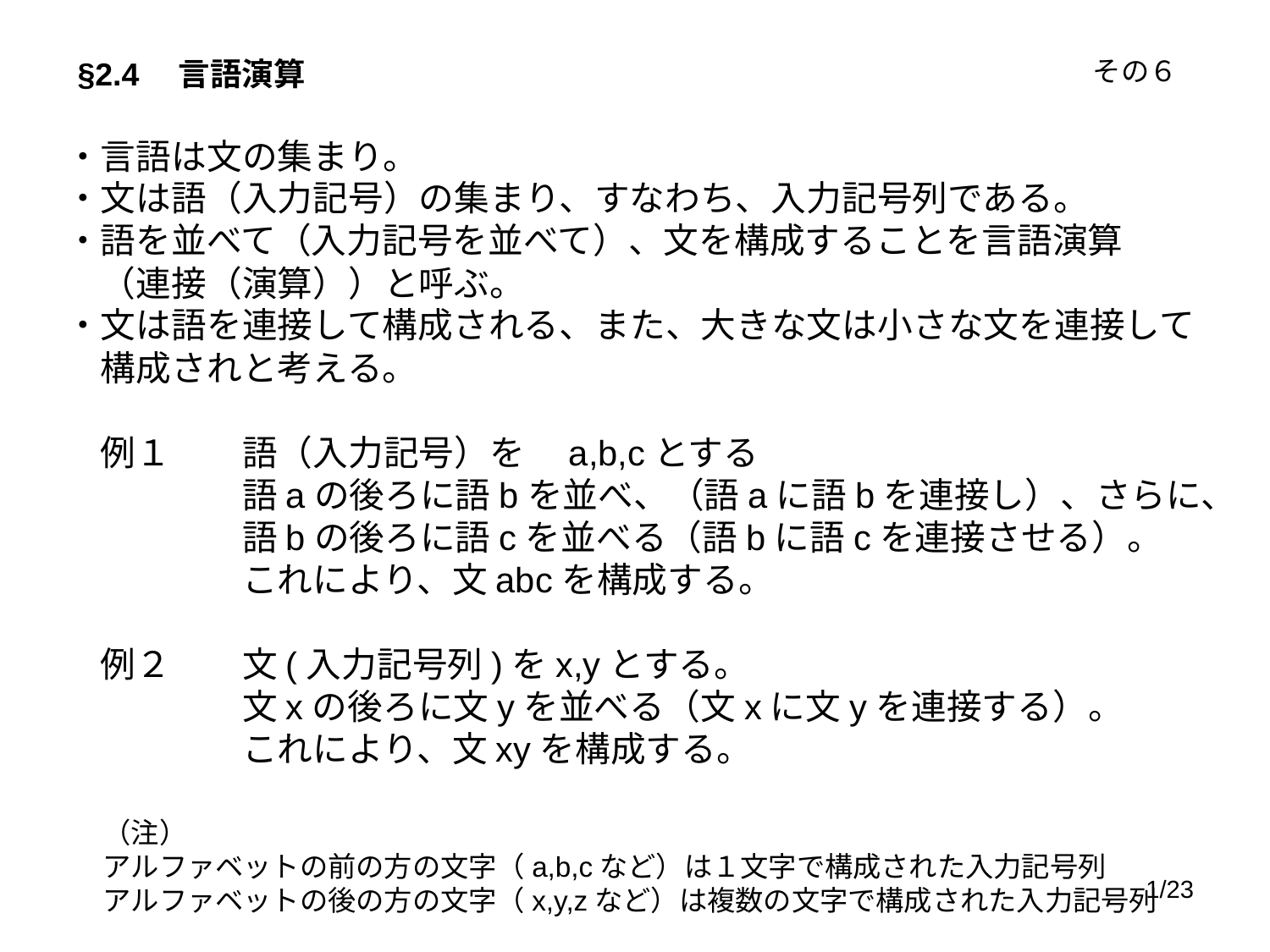

その６
§2.4　言語演算
　・言語は文の集まり。
　・文は語（入力記号）の集まり、すなわち、入力記号列である。
　・語を並べて（入力記号を並べて）、文を構成することを言語演算
　　（連接（演算））と呼ぶ。
　・文は語を連接して構成される、また、大きな文は小さな文を連接して
　　構成されと考える。

　　例１　　語（入力記号）を　a,b,cとする
　　　　　　語aの後ろに語bを並べ、（語aに語bを連接し）、さらに、
　　　　　　語bの後ろに語cを並べる（語bに語cを連接させる）。
　　　　　　これにより、文abcを構成する。

　　例２　　文(入力記号列)をx,yとする。
　　　　　　文xの後ろに文yを並べる（文xに文yを連接する）。
　　　　　　これにより、文xyを構成する。

（注）
アルファベットの前の方の文字（a,b,cなど）は１文字で構成された入力記号列
アルファベットの後の方の文字（x,y,zなど）は複数の文字で構成された入力記号列
1/23